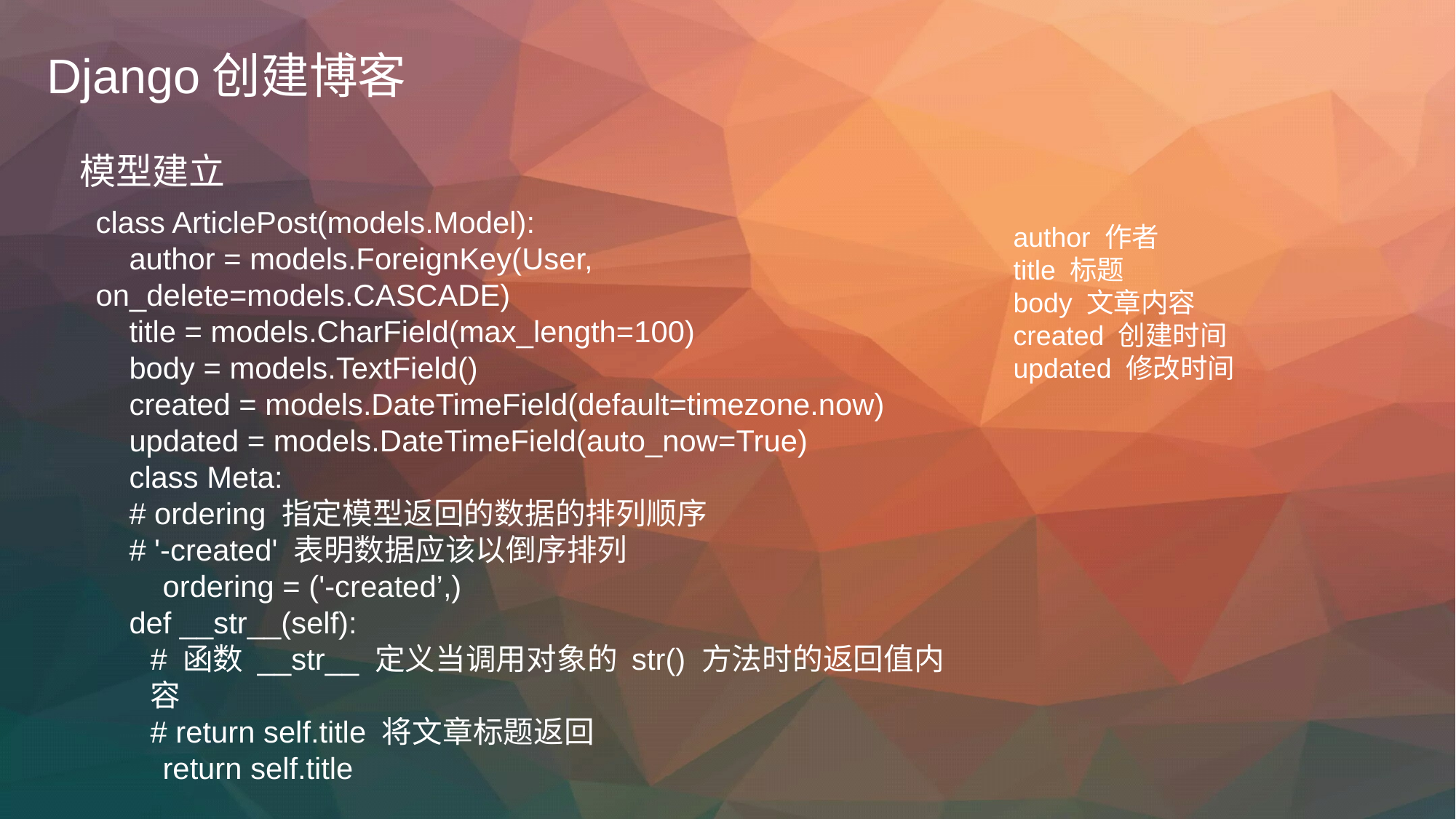

Django创建博客

模型建立
class ArticlePost(models.Model):
    author = models.ForeignKey(User, on_delete=models.CASCADE)
    title = models.CharField(max_length=100)
    body = models.TextField()
    created = models.DateTimeField(default=timezone.now)
    updated = models.DateTimeField(auto_now=True)
    class Meta:
    # ordering 指定模型返回的数据的排列顺序
    # '-created' 表明数据应该以倒序排列
        ordering = ('-created’,)
    def __str__(self):
# 函数 __str__ 定义当调用对象的 str() 方法时的返回值内容
# return self.title 将文章标题返回
        return self.title

author 作者
title 标题
body 文章内容
created 创建时间
updated 修改时间